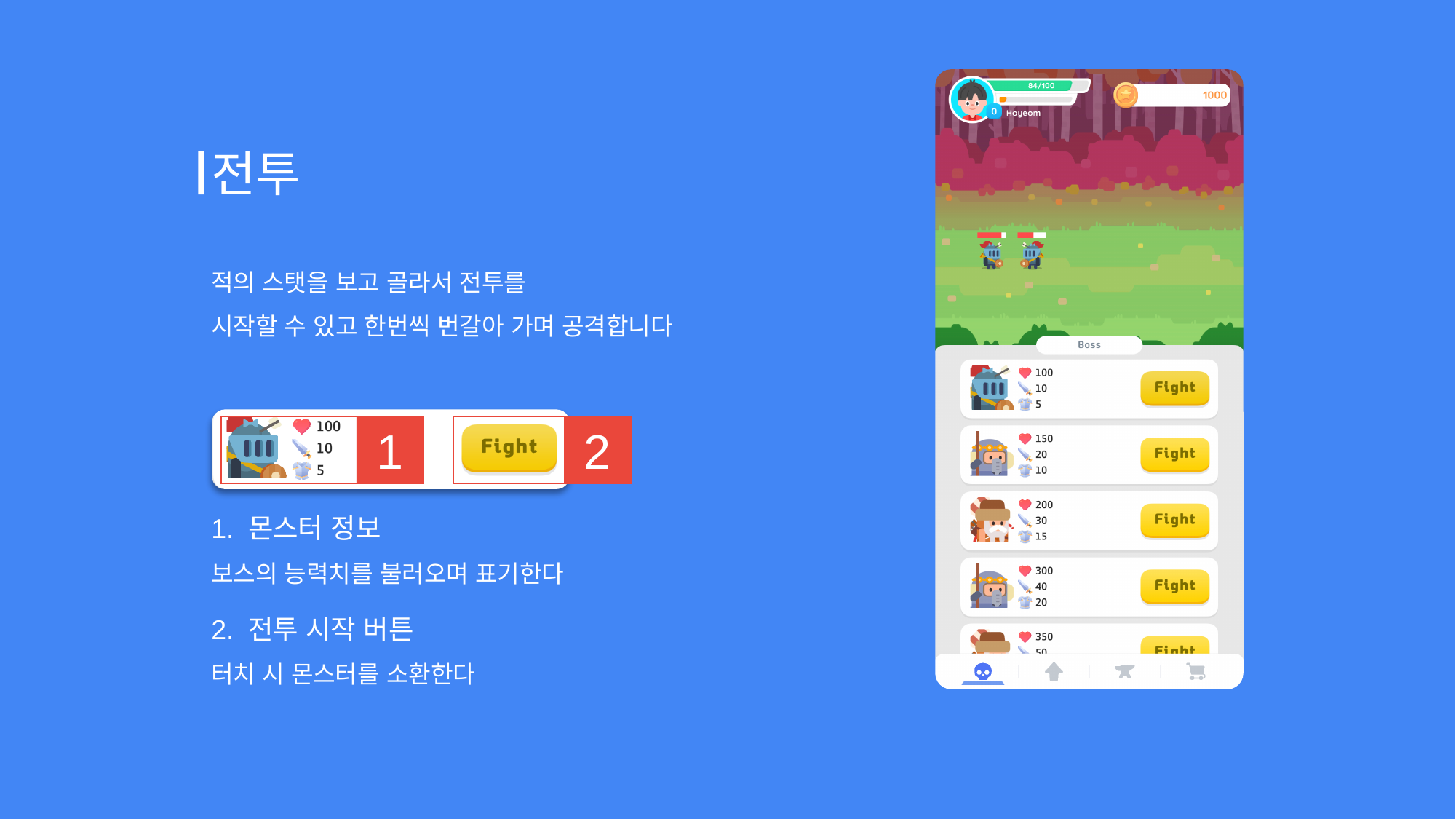

전투

적의 스탯을 보고 골라서 전투를
시작할 수 있고 한번씩 번갈아 가며 공격합니다

1

2
1. 몬스터 정보
보스의 능력치를 불러오며 표기한다
2. 전투 시작 버튼
터치 시 몬스터를 소환한다